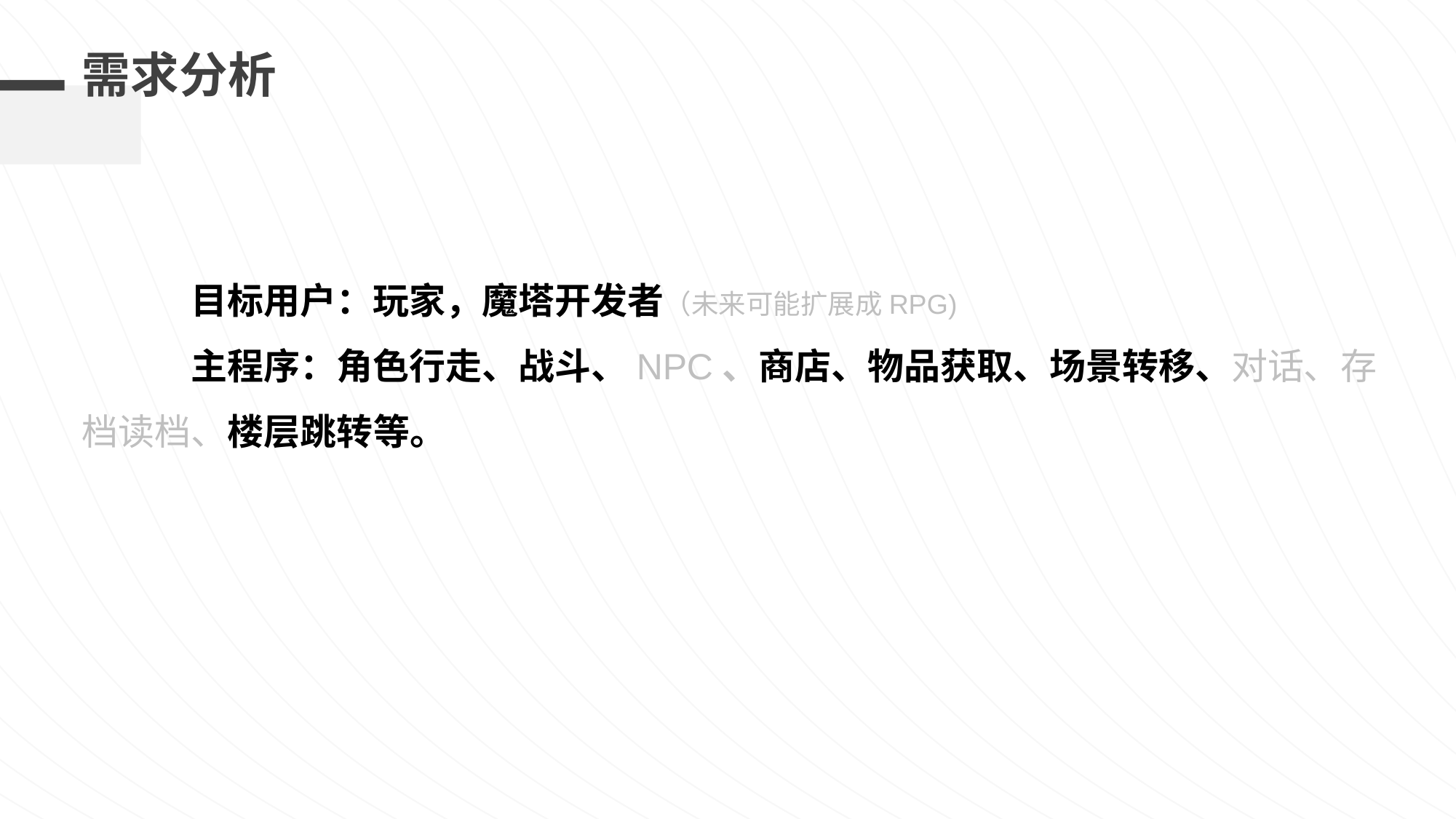

# 需求分析
	目标用户：玩家，魔塔开发者（未来可能扩展成RPG)
	主程序：角色行走、战斗、NPC、商店、物品获取、场景转移、对话、存档读档、楼层跳转等。